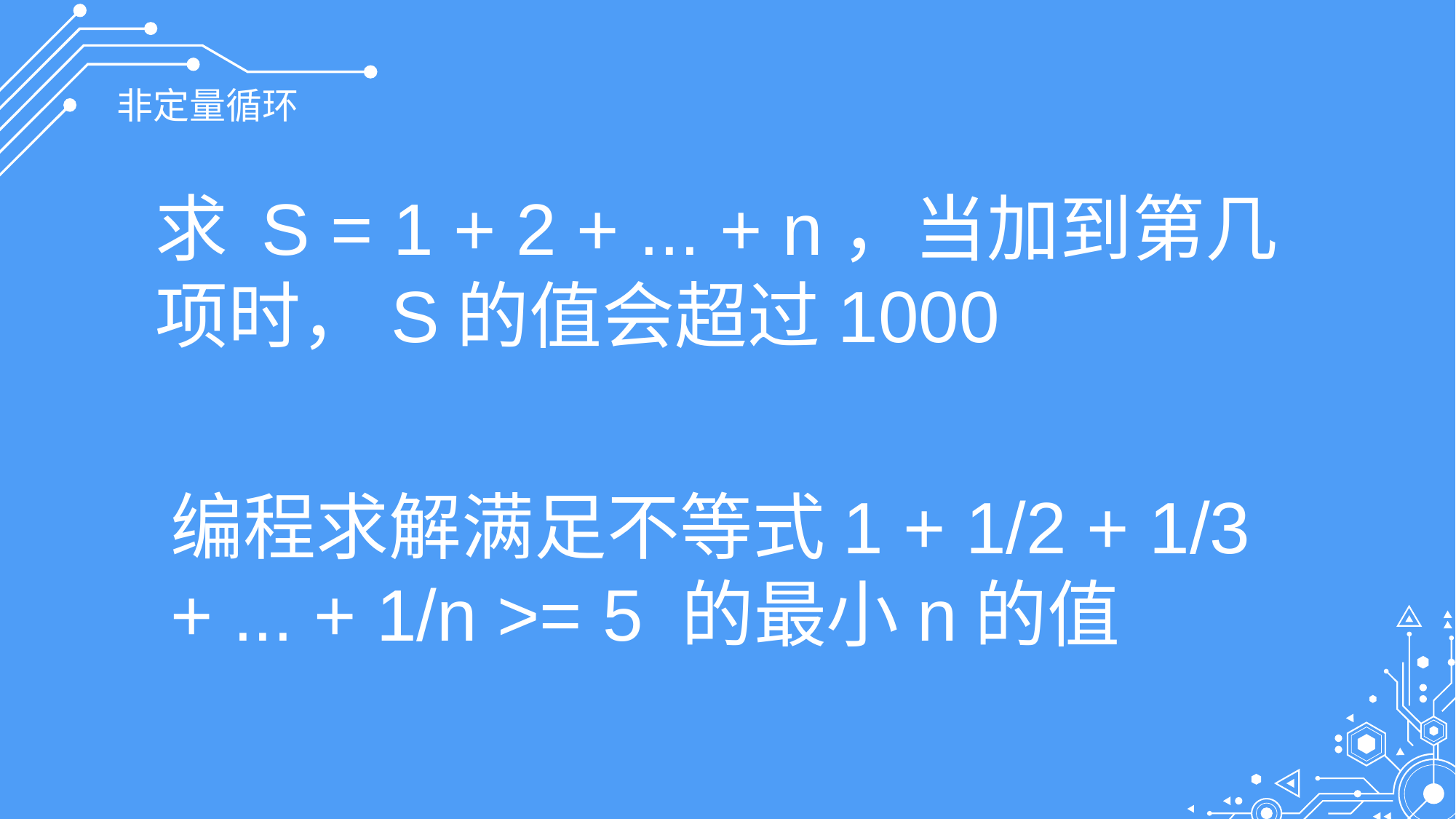

非定量循环
求 S = 1 + 2 + ... + n，当加到第几项时，S的值会超过1000
编程求解满足不等式1 + 1/2 + 1/3 + ... + 1/n >= 5 的最小n的值